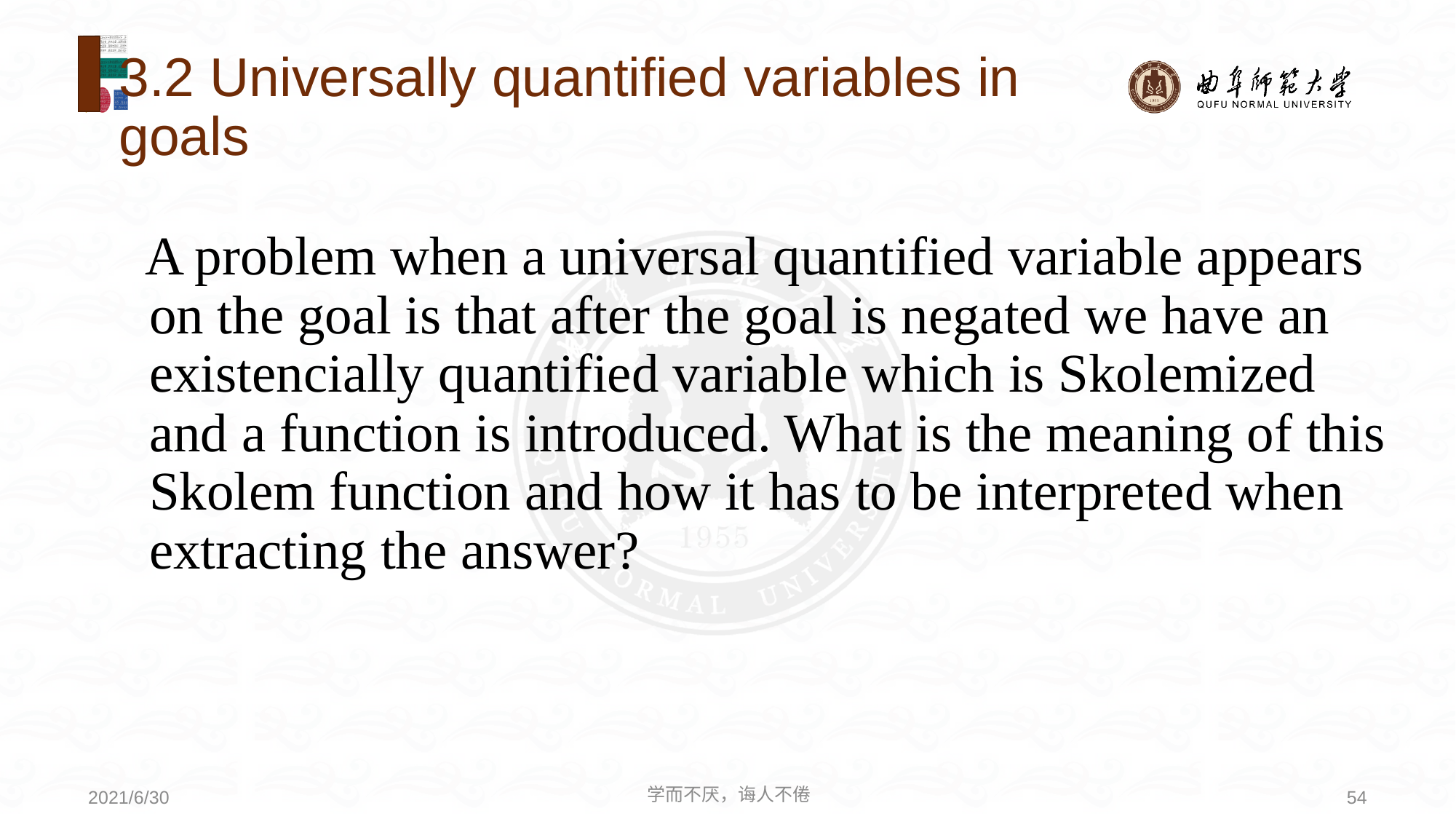

# 3.2 Universally quantified variables in goals
     A problem when a universal quantified variable appears on the goal is that after the goal is negated we have an existencially quantified variable which is Skolemized and a function is introduced. What is the meaning of this Skolem function and how it has to be interpreted when extracting the answer?

学而不厌，诲人不倦
54
2021/6/30